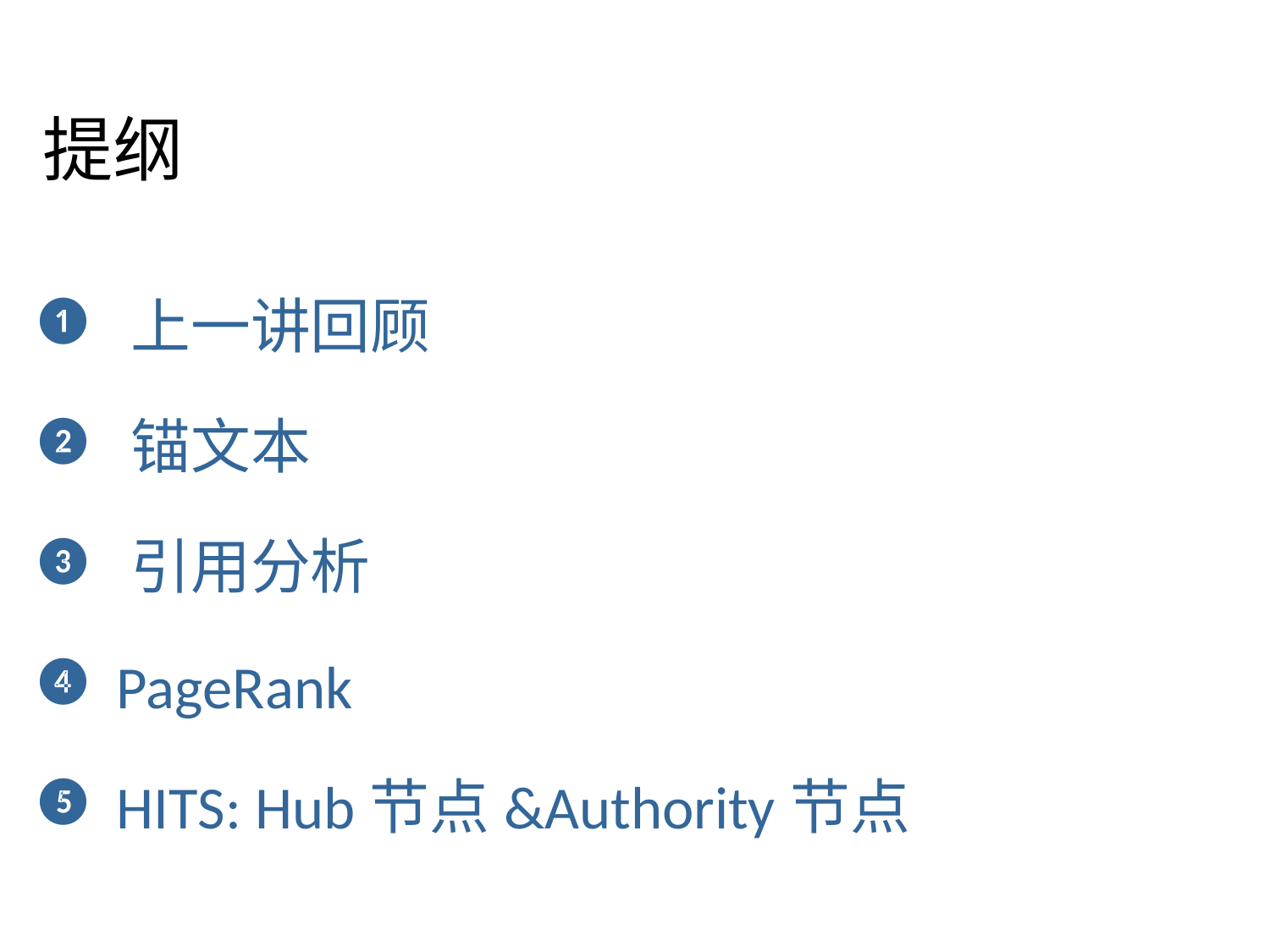

# 提纲
 上一讲回顾
 锚文本
 引用分析
 PageRank
 HITS: Hub节点&Authority节点